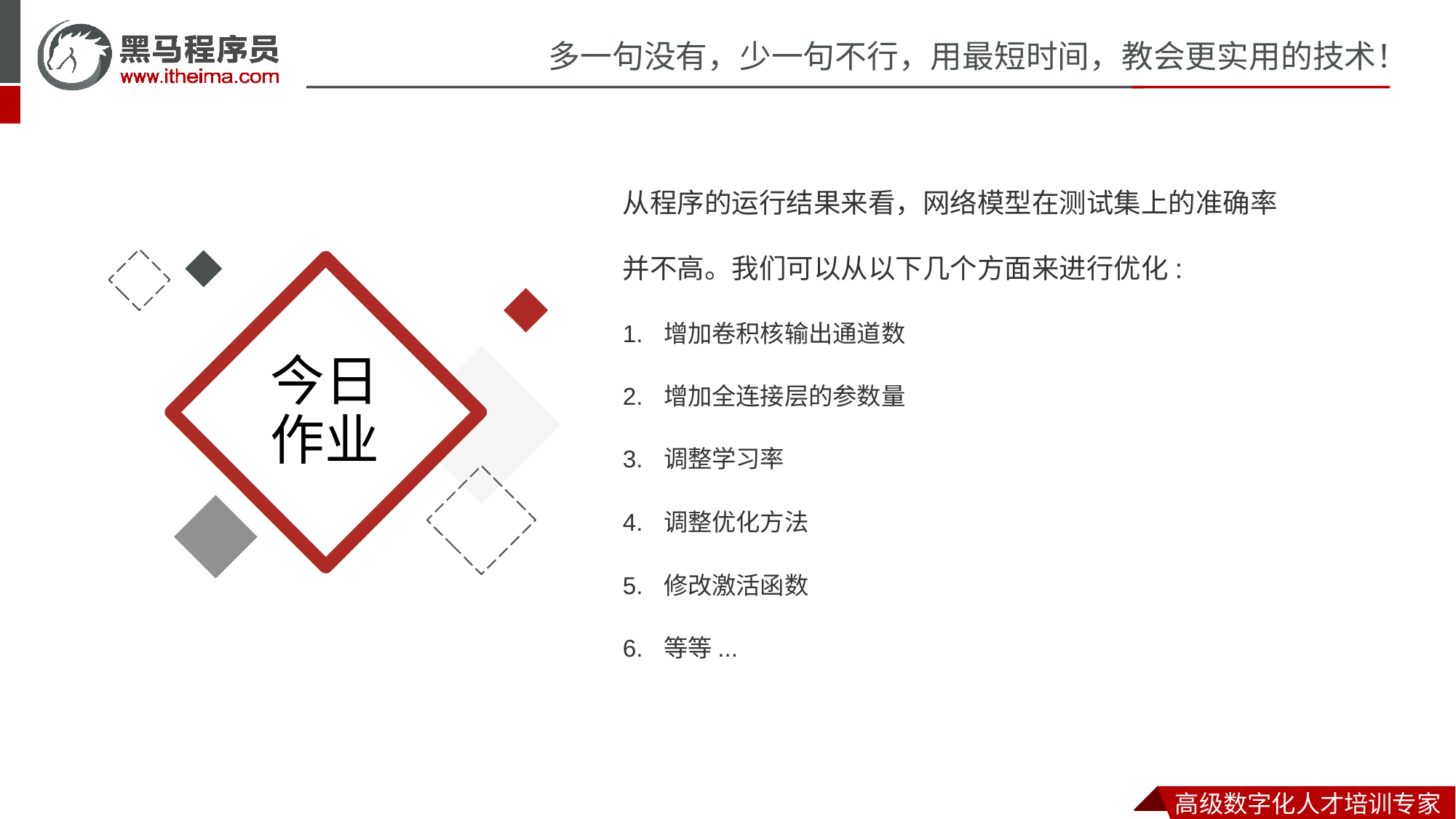

从程序的运行结果来看，网络模型在测试集上的准确率并不高。我们可以从以下几个方面来进行优化:
增加卷积核输出通道数
增加全连接层的参数量
调整学习率
调整优化方法
修改激活函数
等等...